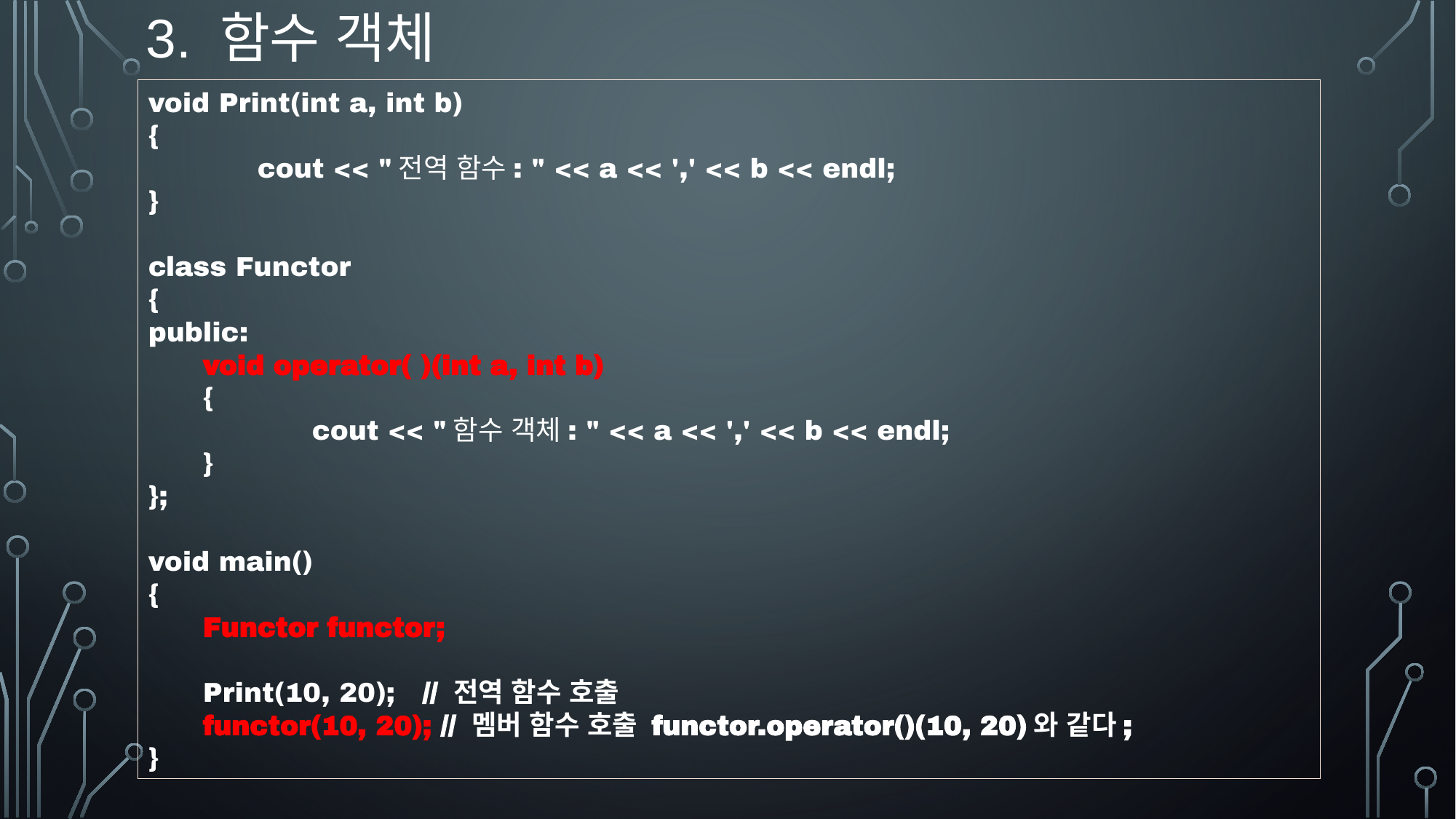

# 3. 함수 객체
void Print(int a, int b)
{
	cout << "전역 함수: " << a << ',' << b << endl;
}

class Functor
{
public:
void operator( )(int a, int b)
{
	cout << "함수 객체: " << a << ',' << b << endl;
}
};

void main()
{
Functor functor;

Print(10, 20);   // 전역 함수 호출
functor(10, 20); // 멤버 함수 호출 functor.operator()(10, 20)와 같다;
}